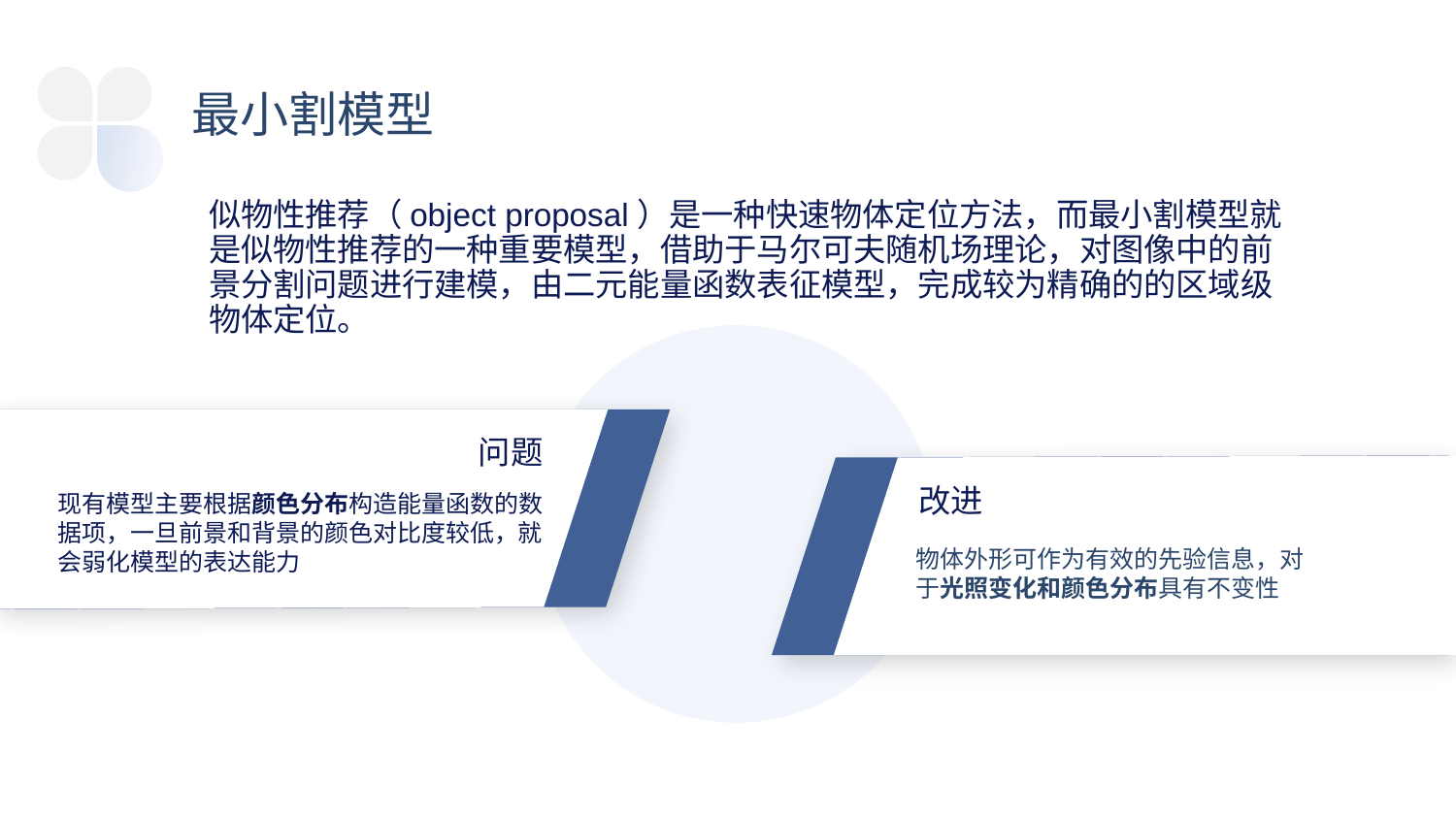

最小割模型

似物性推荐（object proposal）是一种快速物体定位方法，而最小割模型就是似物性推荐的一种重要模型，借助于马尔可夫随机场理论，对图像中的前景分割问题进行建模，由二元能量函数表征模型，完成较为精确的的区域级物体定位。

问题

改进
现有模型主要根据颜色分布构造能量函数的数据项，一旦前景和背景的颜色对比度较低，就会弱化模型的表达能力
物体外形可作为有效的先验信息，对于光照变化和颜色分布具有不变性